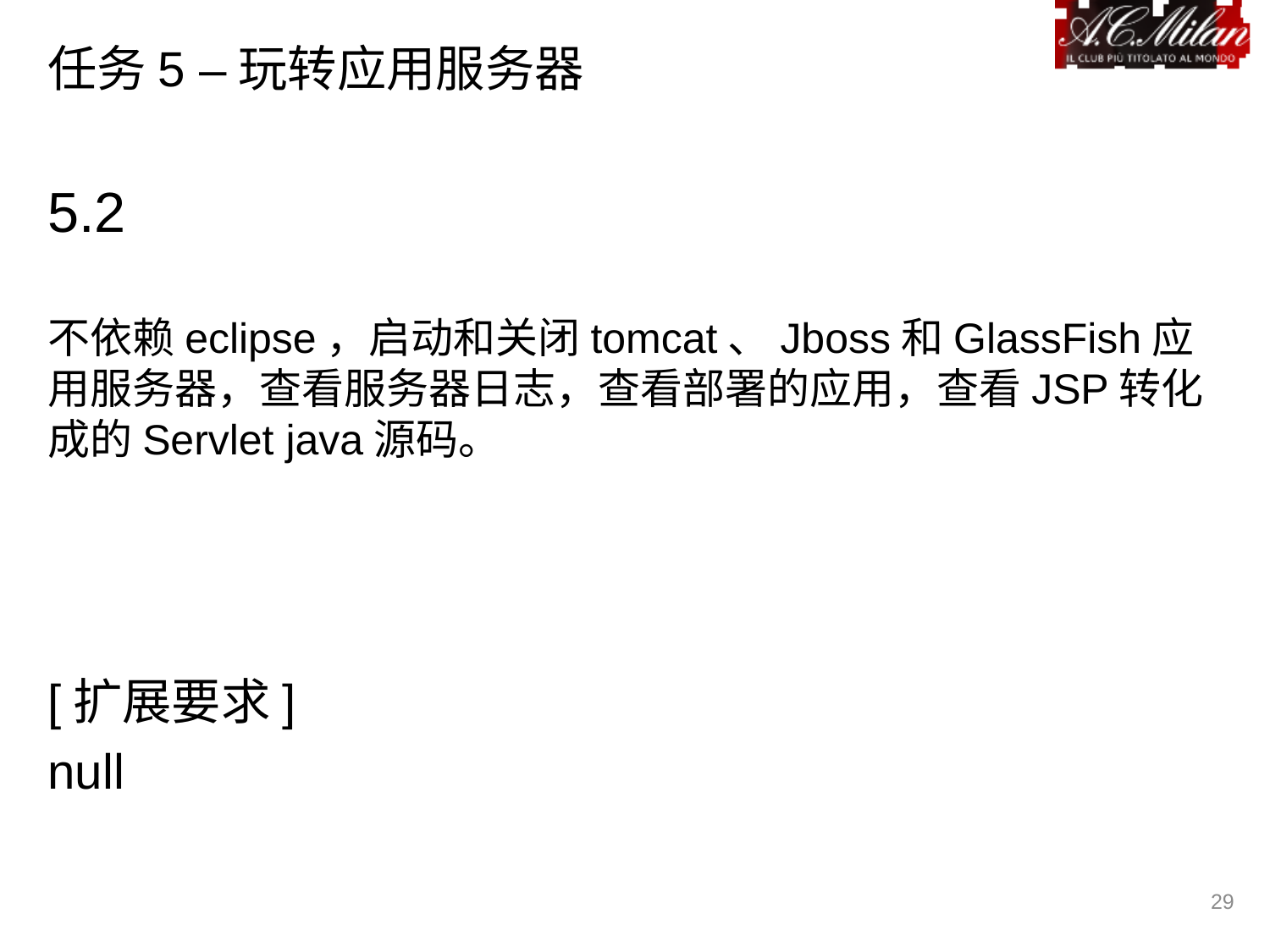

# 任务5 –玩转应用服务器
5.2

不依赖eclipse，启动和关闭tomcat、Jboss和GlassFish应用服务器，查看服务器日志，查看部署的应用，查看JSP转化成的Servlet java源码。

[扩展要求]
null
29